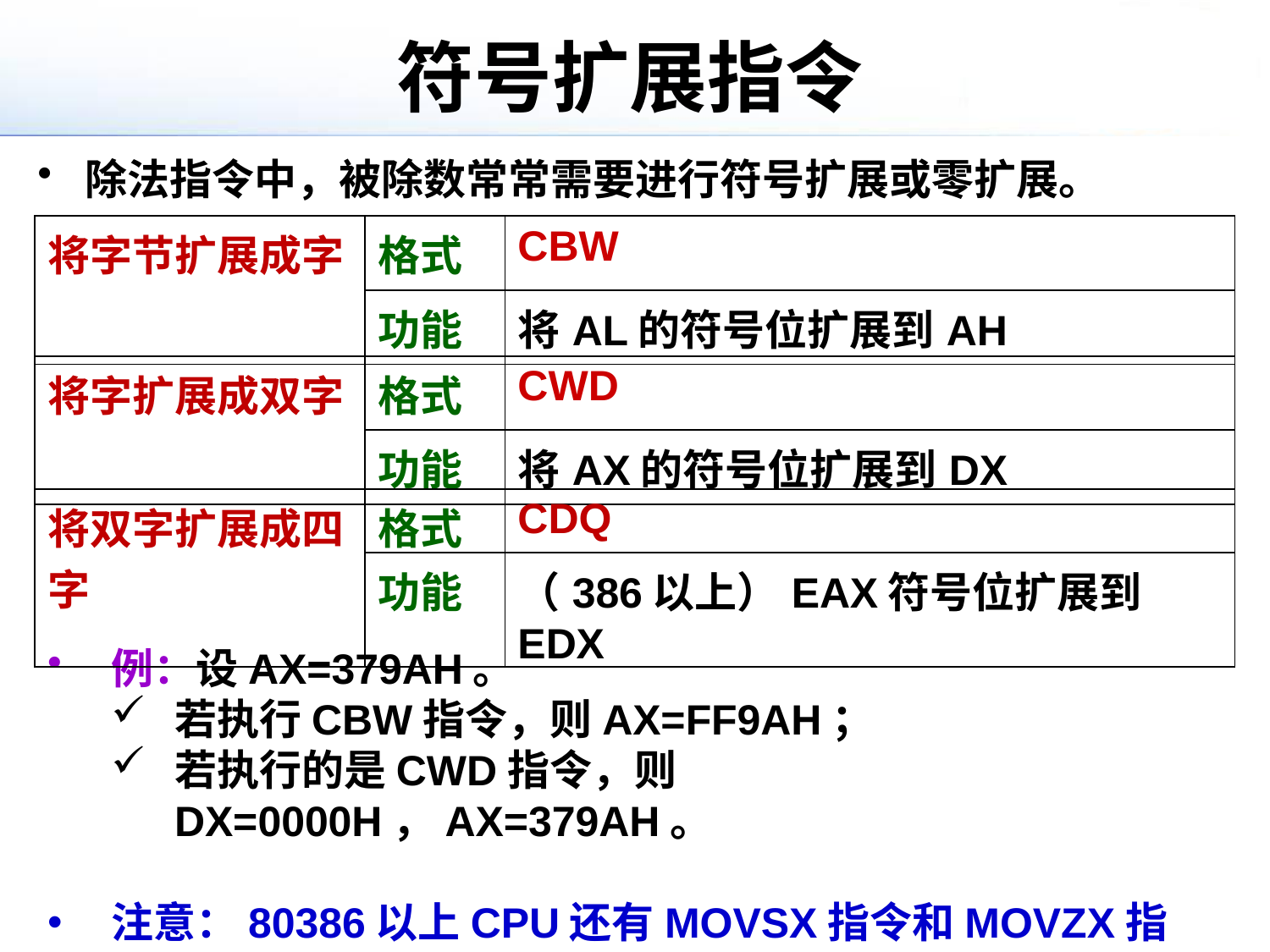

# 符号扩展指令
除法指令中，被除数常常需要进行符号扩展或零扩展。
| 将字节扩展成字 | 格式 | CBW |
| --- | --- | --- |
|  | 功能 | 将AL的符号位扩展到AH |
| 将字扩展成双字 | 格式 | CWD |
| --- | --- | --- |
|  | 功能 | 将AX的符号位扩展到DX |
| 将双字扩展成四字 | 格式 | CDQ |
| --- | --- | --- |
|  | 功能 | （386以上）EAX符号位扩展到EDX |
例：设AX=379AH。
若执行CBW指令，则AX=FF9AH；
若执行的是CWD指令，则DX=0000H，AX=379AH。

注意：80386以上CPU还有MOVSX指令和MOVZX指令。